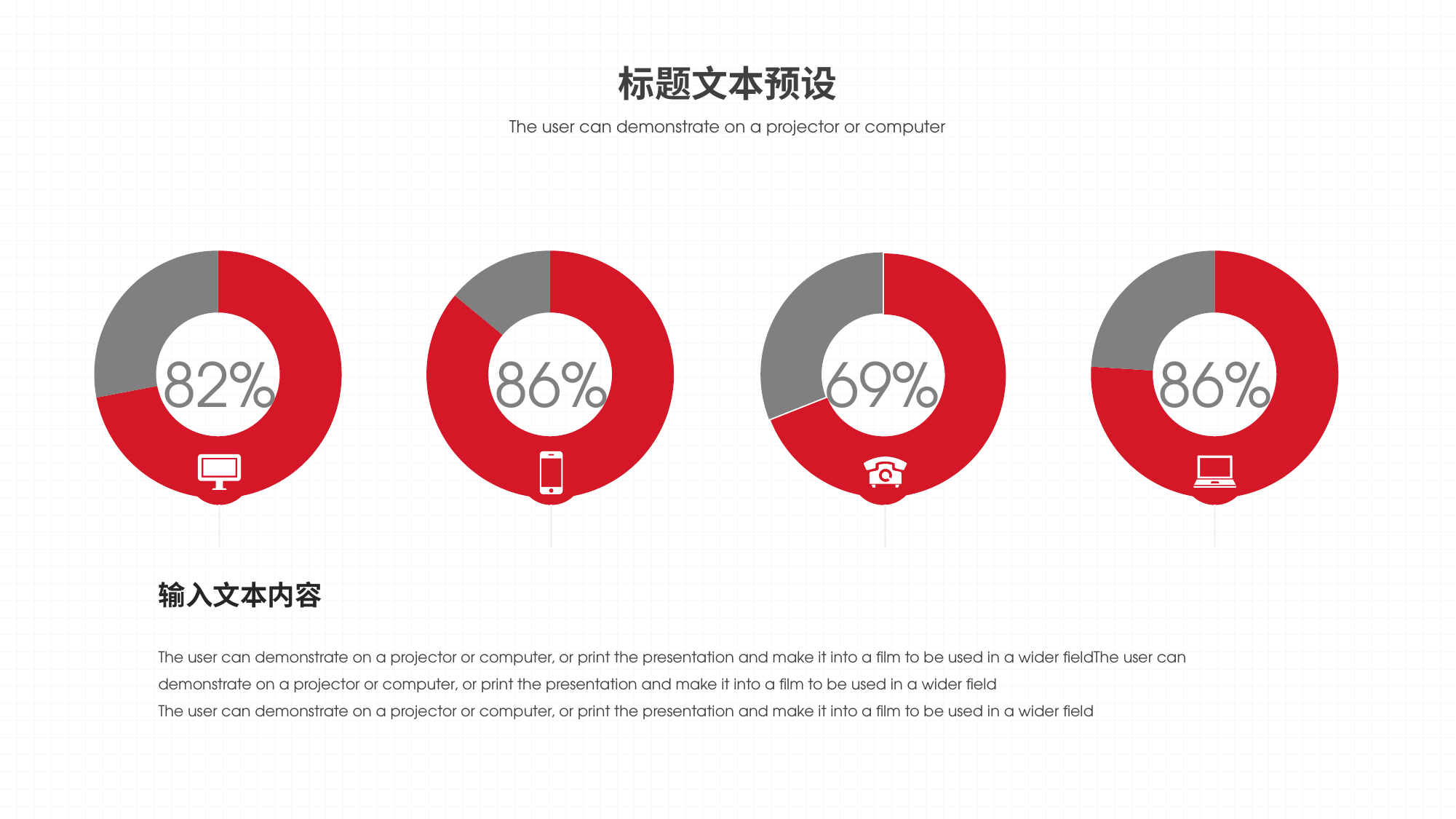

标题文本预设
The user can demonstrate on a projector or computer

### Chart

| Category | 销售额 |
|---|---|
| 第一季度 | 7.2 |
| 第二季度 | 2.8 |

### Chart

| Category | 销售额 |
|---|---|
| 第一季度 | 8.6 |
| 第二季度 | 1.4 |

### Chart

| Category | 销售额 |
|---|---|
| 第一季度 | 6.9 |
| 第二季度 | 3.1 |

### Chart

| Category | 销售额 |
|---|---|
| 第一季度 | 7.6 |
| 第二季度 | 2.4 |
82%
86%
69%
86%

输入文本内容
The user can demonstrate on a projector or computer, or print the presentation and make it into a film to be used in a wider fieldThe user can demonstrate on a projector or computer, or print the presentation and make it into a film to be used in a wider field
The user can demonstrate on a projector or computer, or print the presentation and make it into a film to be used in a wider field